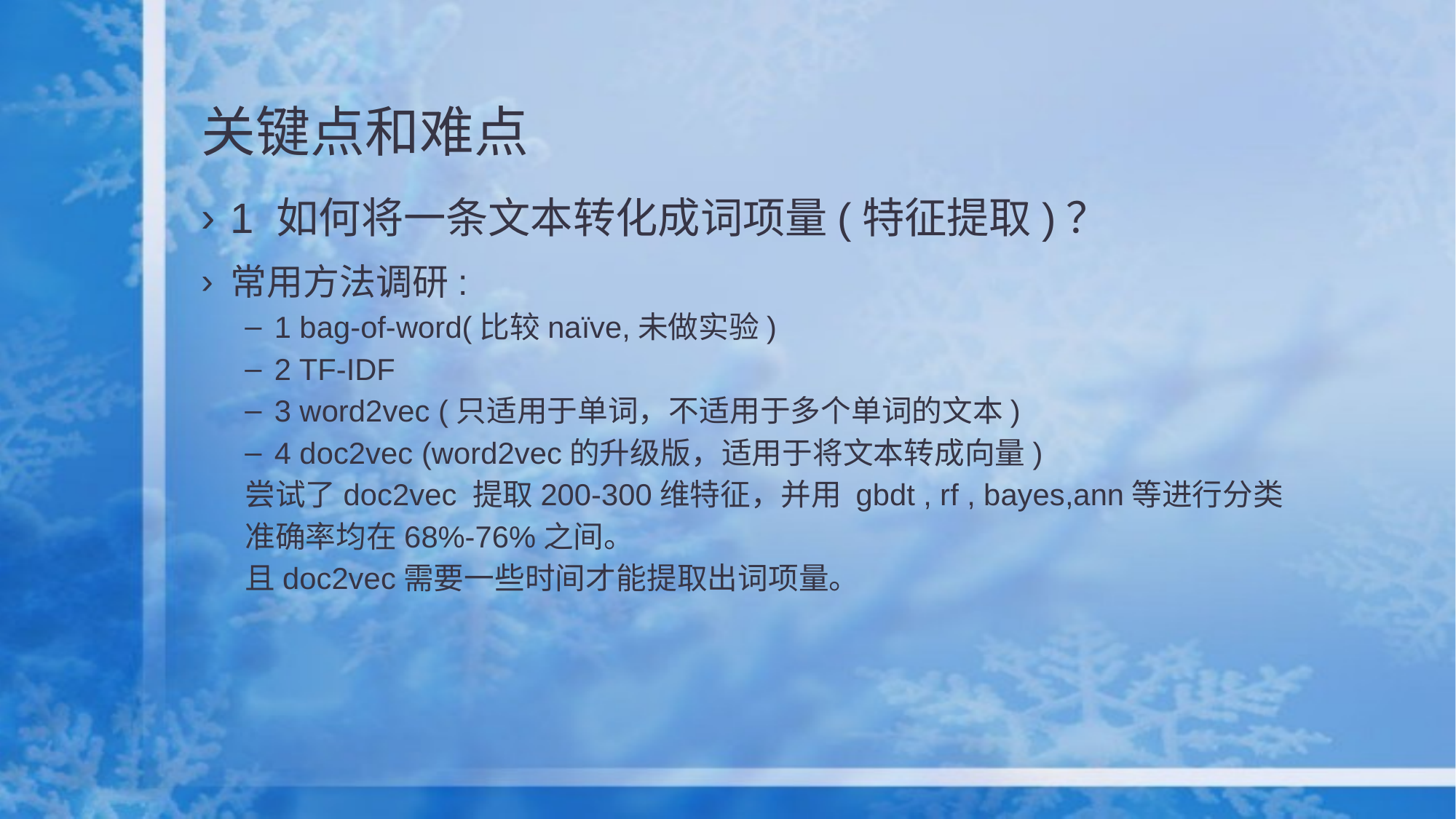

# 关键点和难点
1 如何将一条文本转化成词项量(特征提取)？
常用方法调研:
1 bag-of-word(比较naïve,未做实验)
2 TF-IDF
3 word2vec (只适用于单词，不适用于多个单词的文本)
4 doc2vec (word2vec的升级版，适用于将文本转成向量)
尝试了doc2vec 提取200-300维特征，并用 gbdt , rf , bayes,ann等进行分类
准确率均在68%-76%之间。
且doc2vec需要一些时间才能提取出词项量。